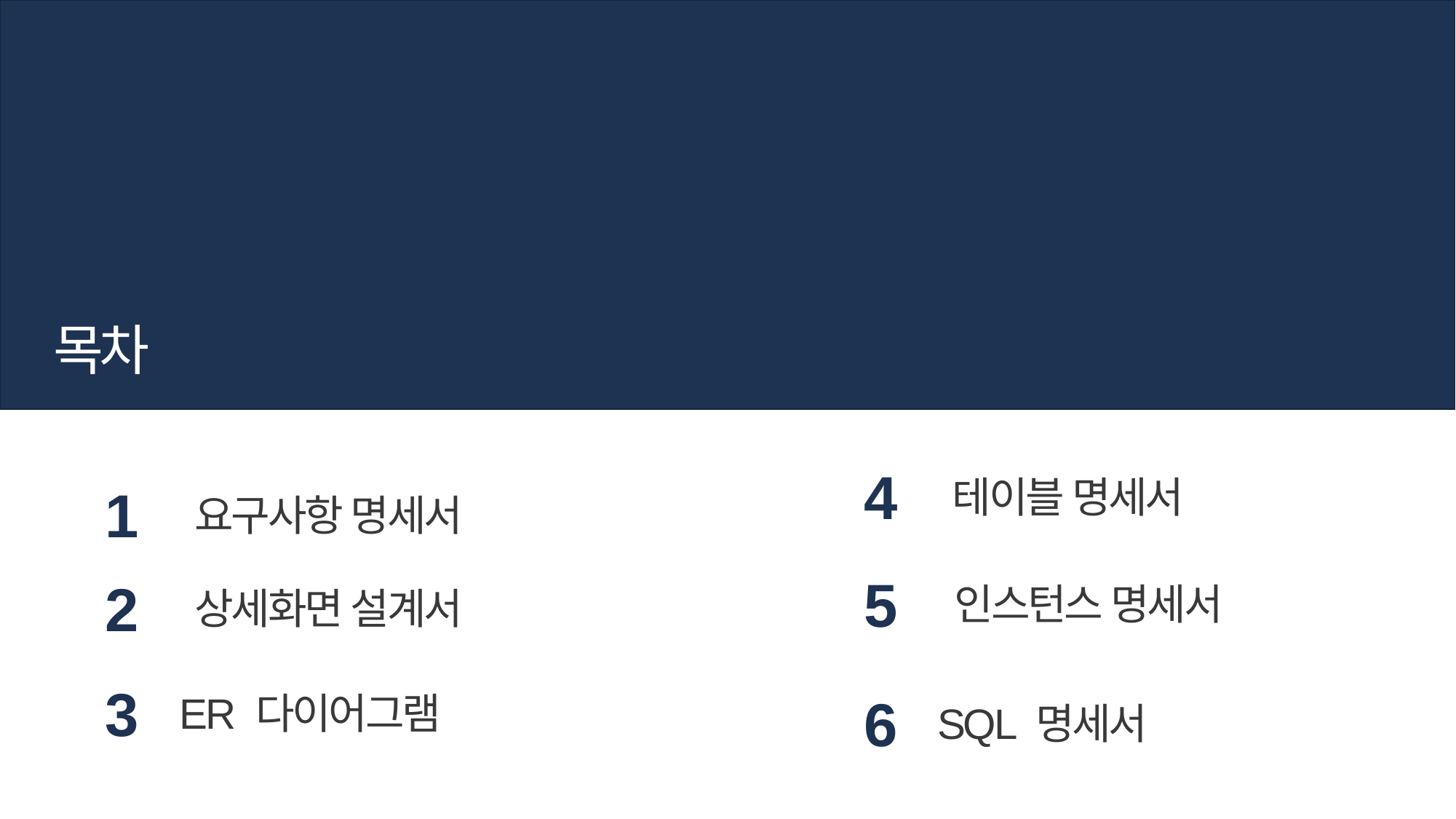

목차
4
테이블 명세서
1
요구사항 명세서
5
인스턴스 명세서
2
상세화면 설계서
3
ER 다이어그램
6
SQL 명세서